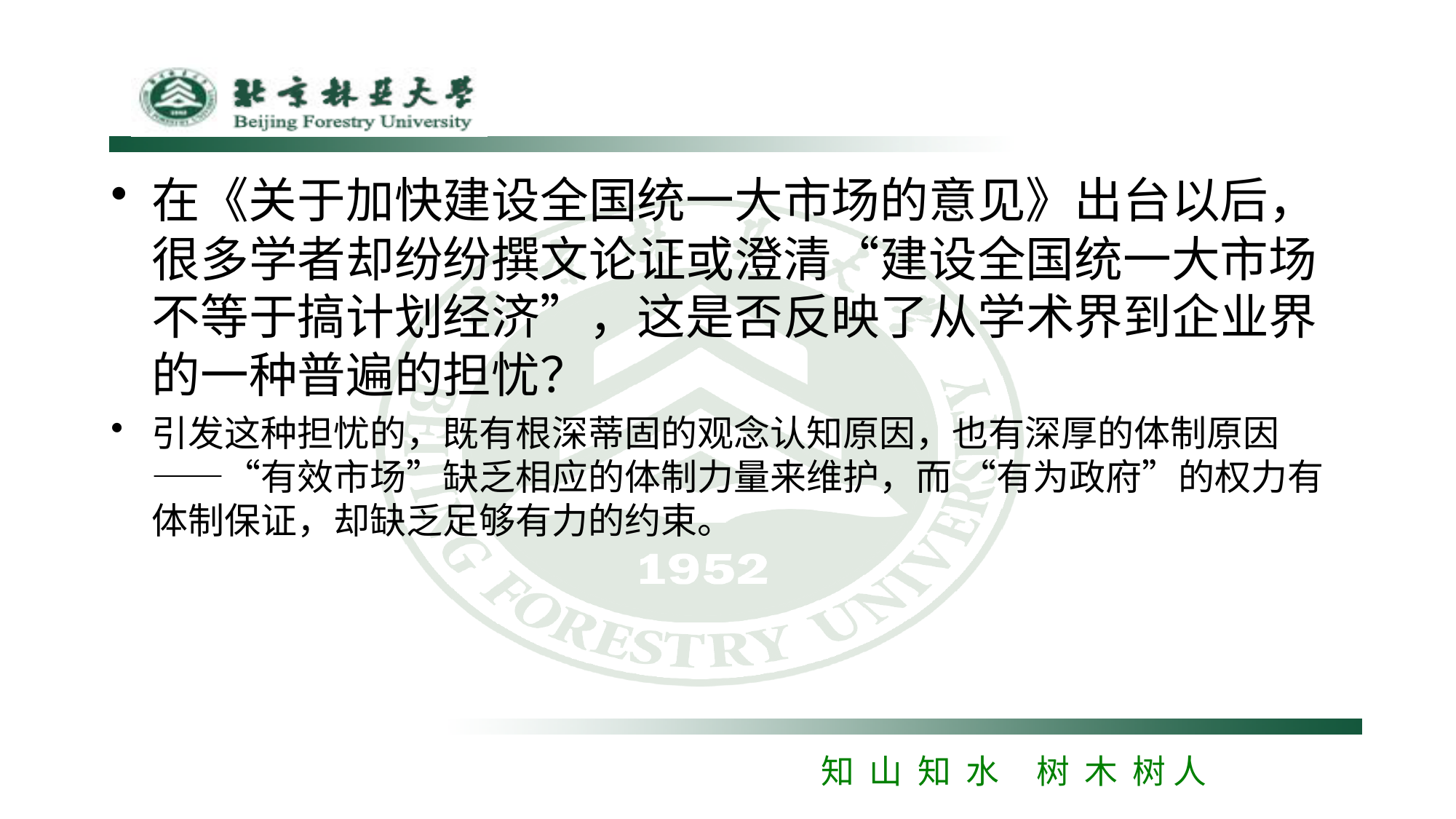

#
在《关于加快建设全国统一大市场的意见》出台以后，很多学者却纷纷撰文论证或澄清“建设全国统一大市场不等于搞计划经济”，这是否反映了从学术界到企业界的一种普遍的担忧？
引发这种担忧的，既有根深蒂固的观念认知原因，也有深厚的体制原因——“有效市场”缺乏相应的体制力量来维护，而 “有为政府”的权力有体制保证，却缺乏足够有力的约束。